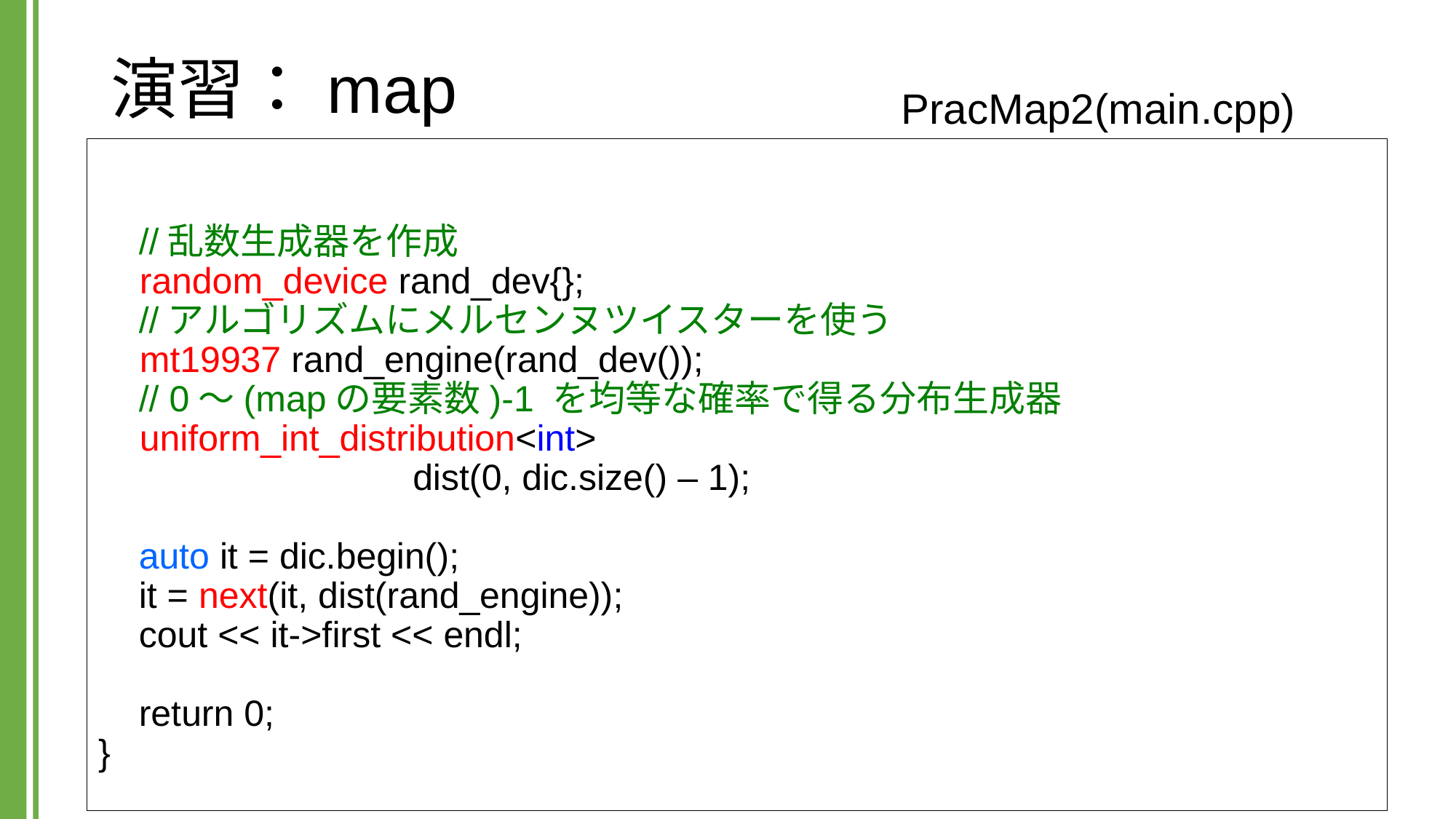

# 演習：map
PracMap2(main.cpp)
    //乱数生成器を作成
    random_device rand_dev{};
    //アルゴリズムにメルセンヌツイスターを使う
    mt19937 rand_engine(rand_dev());
    // 0～(mapの要素数)-1 を均等な確率で得る分布生成器
    uniform_int_distribution<int>
                               dist(0, dic.size() – 1);
    auto it = dic.begin();
    it = next(it, dist(rand_engine));
    cout << it->first << endl;
    return 0;
}